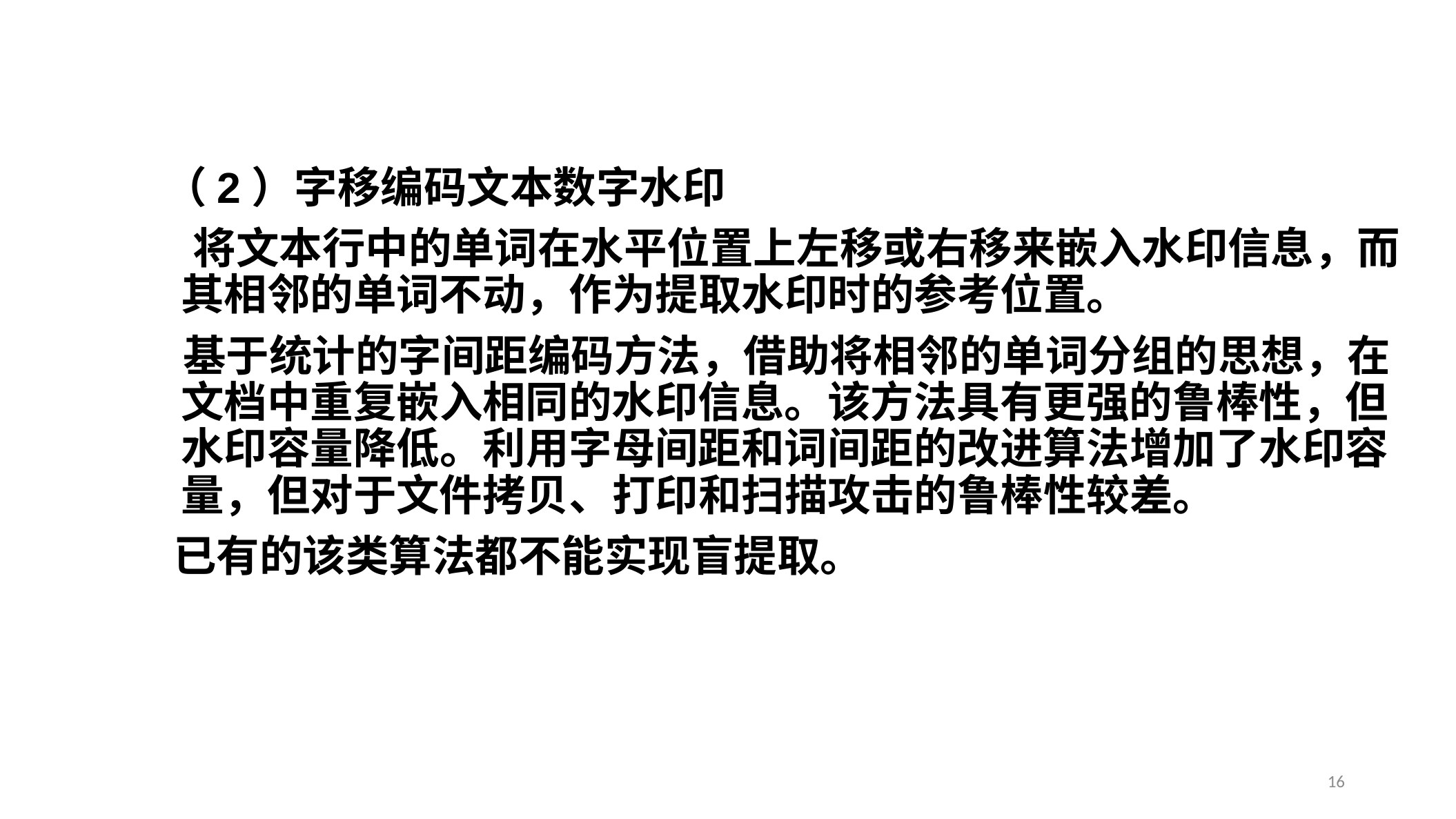

（2）字移编码文本数字水印
         将文本行中的单词在水平位置上左移或右移来嵌入水印信息，而其相邻的单词不动，作为提取水印时的参考位置。
        基于统计的字间距编码方法，借助将相邻的单词分组的思想，在文档中重复嵌入相同的水印信息。该方法具有更强的鲁棒性，但水印容量降低。利用字母间距和词间距的改进算法增加了水印容量，但对于文件拷贝、打印和扫描攻击的鲁棒性较差。
       已有的该类算法都不能实现盲提取。
16